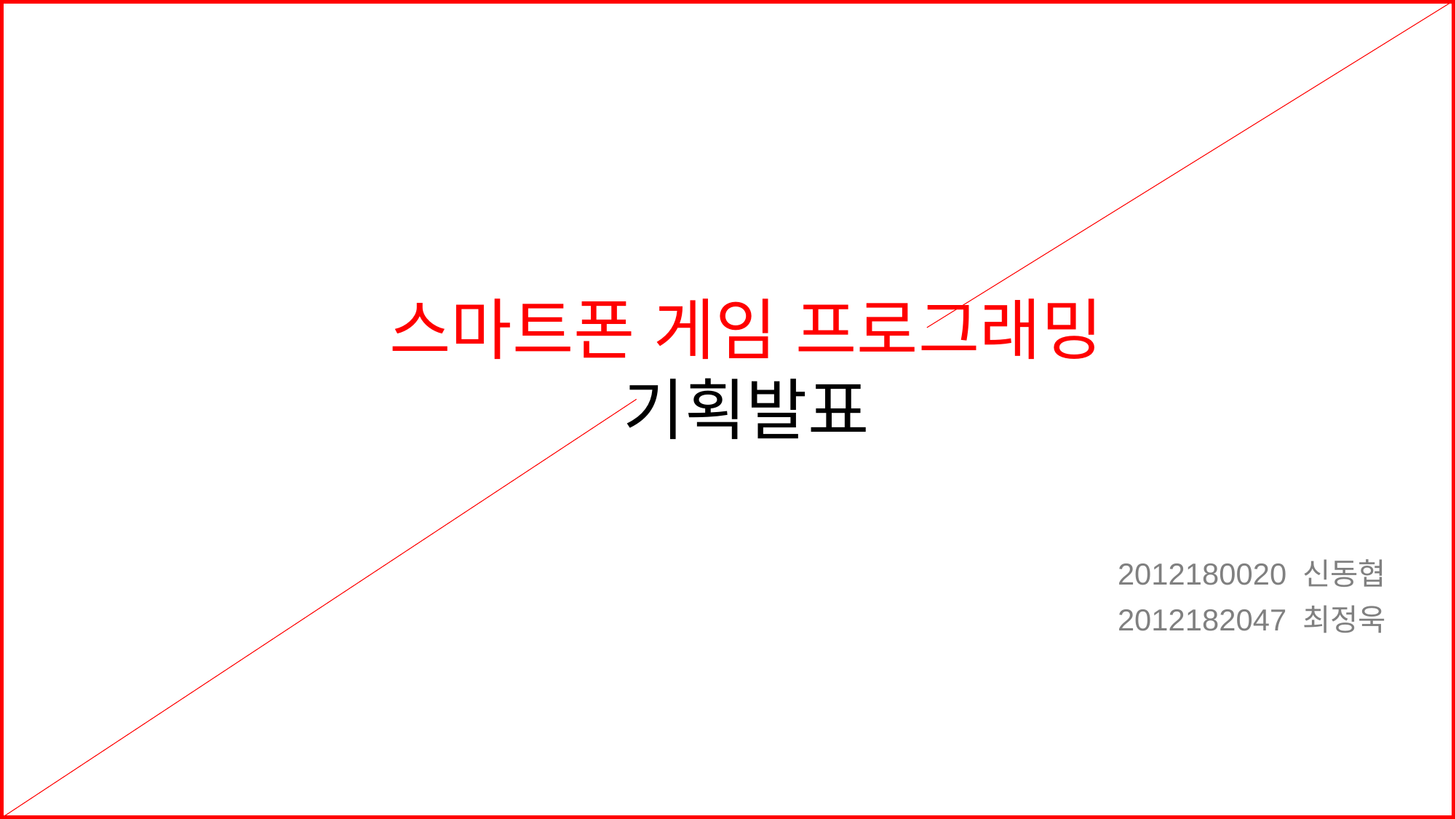

스마트폰 게임 프로그래밍
기획발표
2012180020 신동협
2012182047 최정욱